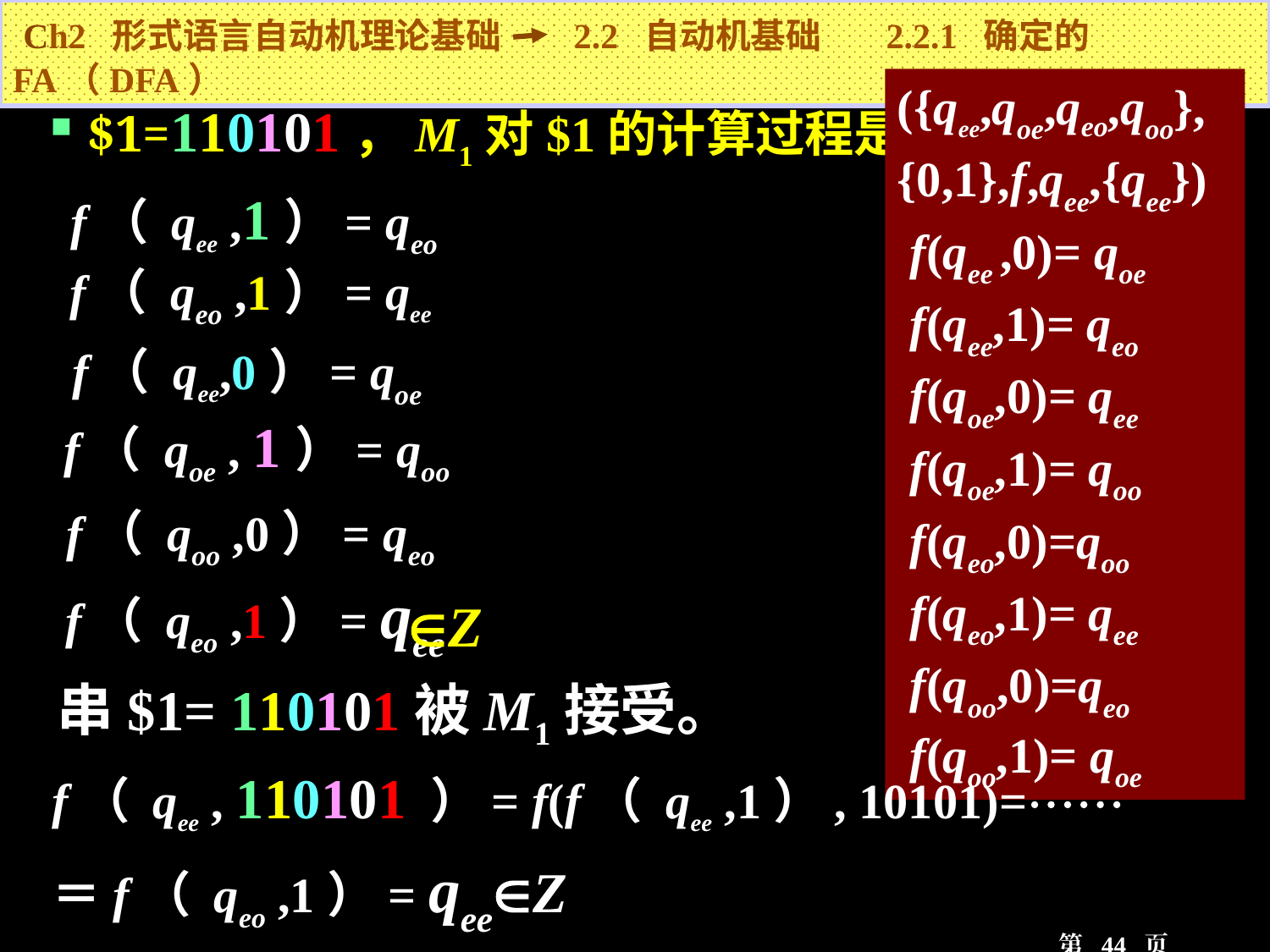

Ch2  形式语言自动机理论基础        2.2  自动机基础       2.2.1  确定的FA（DFA）

({qee,qoe,qeo,qoo},
{0,1},f,qee,{qee})
 f(qee ,0)= qoe
 f(qee,1)= qeo
 f(qoe,0)= qee
 f(qoe,1)= qoo
 f(qeo,0)=qoo
 f(qeo,1)= qee
 f(qoo,0)=qeo             f(qoo,1)= qoe
 $1=110101，M1对$1的计算过程是：
f（ qee ,1）= qeo
 f（ qeo ,1）= qee
 f（ qee,0）= qoe
f（ qoe , 1）= qoo
  f（ qoo ,0）= qeo
f（ qeo ,1）= qee
∈Z
串$1= 110101被M1接受。
f（ qee , 110101 ）= f(f（ qee ,1）, 10101)=……
＝f（ qeo ,1）= qee∈Z